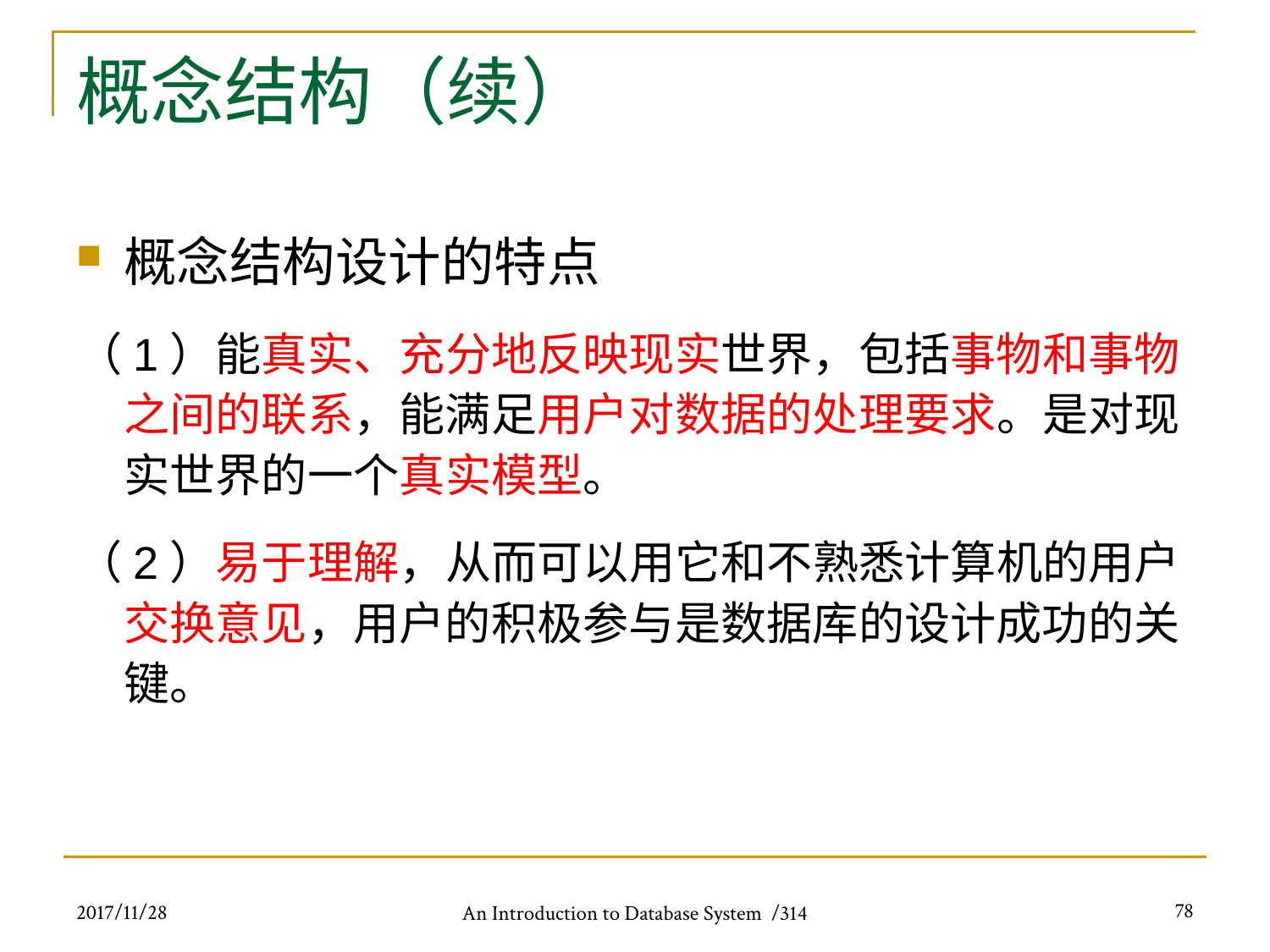

# 概念结构（续）
概念结构设计的特点
（1）能真实、充分地反映现实世界，包括事物和事物之间的联系，能满足用户对数据的处理要求。是对现实世界的一个真实模型。
（2）易于理解，从而可以用它和不熟悉计算机的用户交换意见，用户的积极参与是数据库的设计成功的关键。
2017/11/28
78
An Introduction to Database System  /314